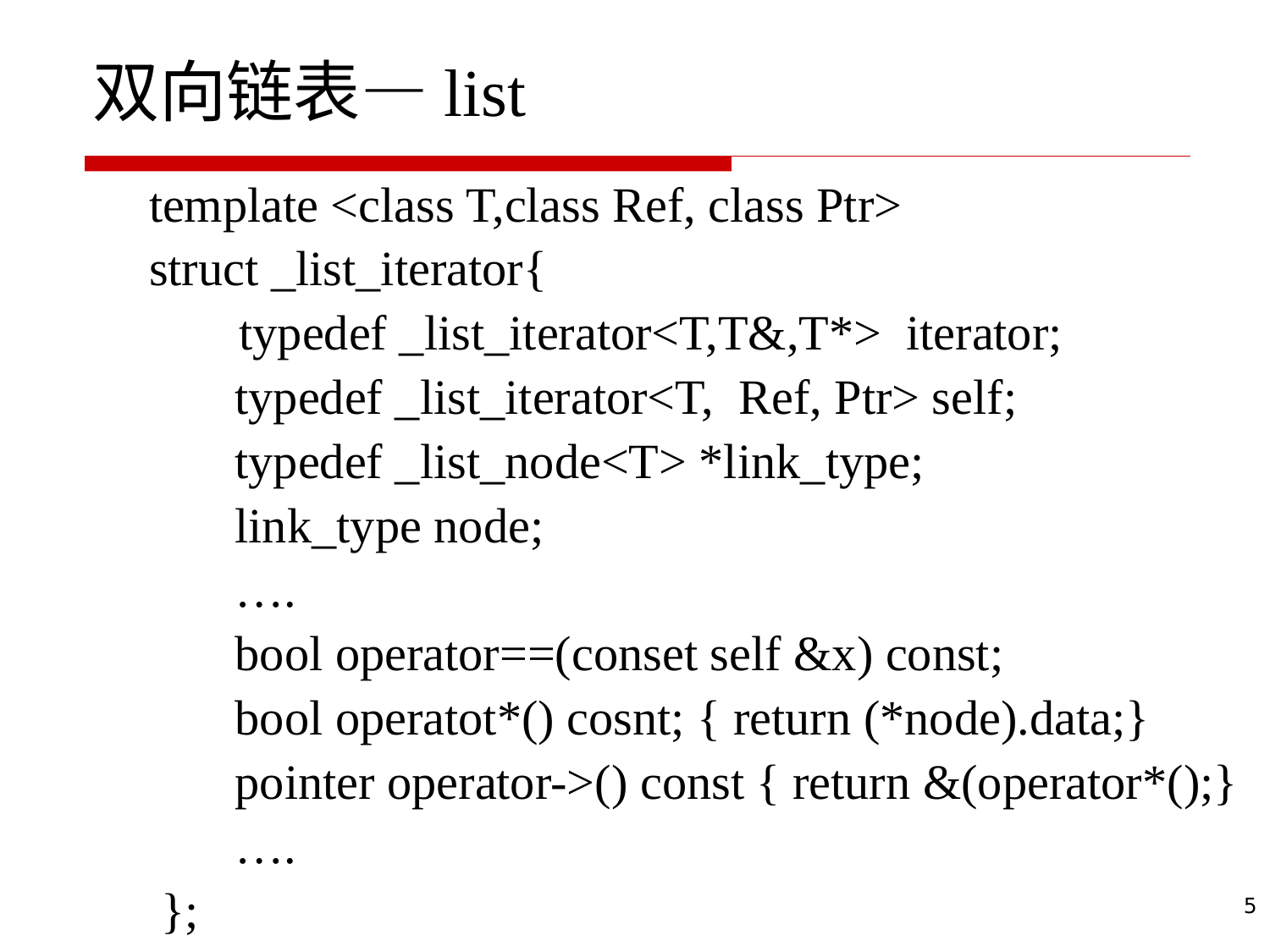

# 双向链表—list
     template <class T,class Ref, class Ptr>
     struct _list_iterator{
	  typedef _list_iterator<T,T&,T*>  iterator;
            typedef _list_iterator<T,  Ref, Ptr> self;
            typedef _list_node<T> *link_type;
            link_type node;
            ….
            bool operator==(conset self &x) const;
            bool operatot*() cosnt; { return (*node).data;}
            pointer operator->() const { return &(operator*();}
            ….
      };

5